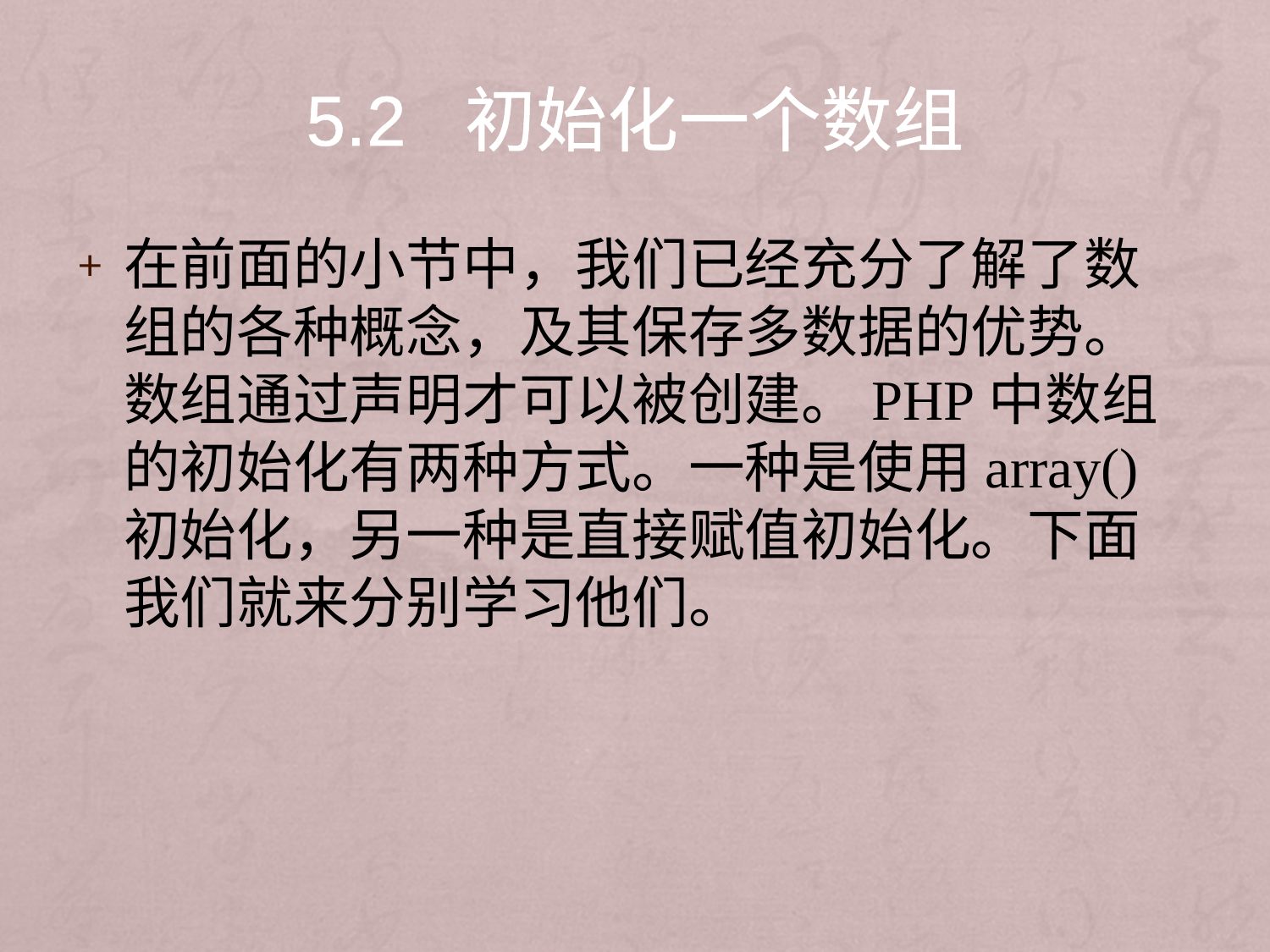

# 5.2  初始化一个数组
在前面的小节中，我们已经充分了解了数组的各种概念，及其保存多数据的优势。数组通过声明才可以被创建。PHP中数组的初始化有两种方式。一种是使用array()初始化，另一种是直接赋值初始化。下面我们就来分别学习他们。